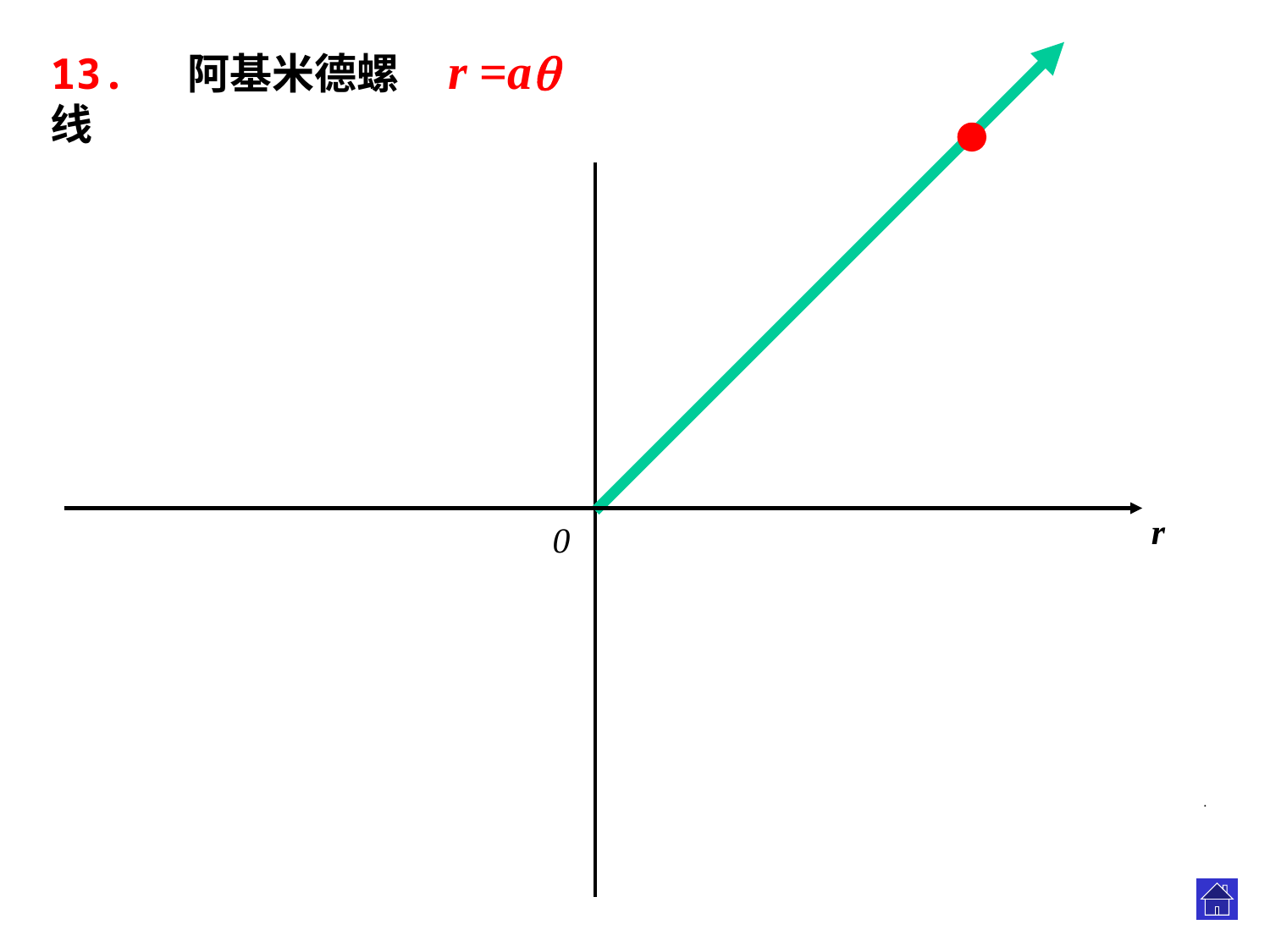

r =aθ
13.  阿基米德螺线

r

0
.